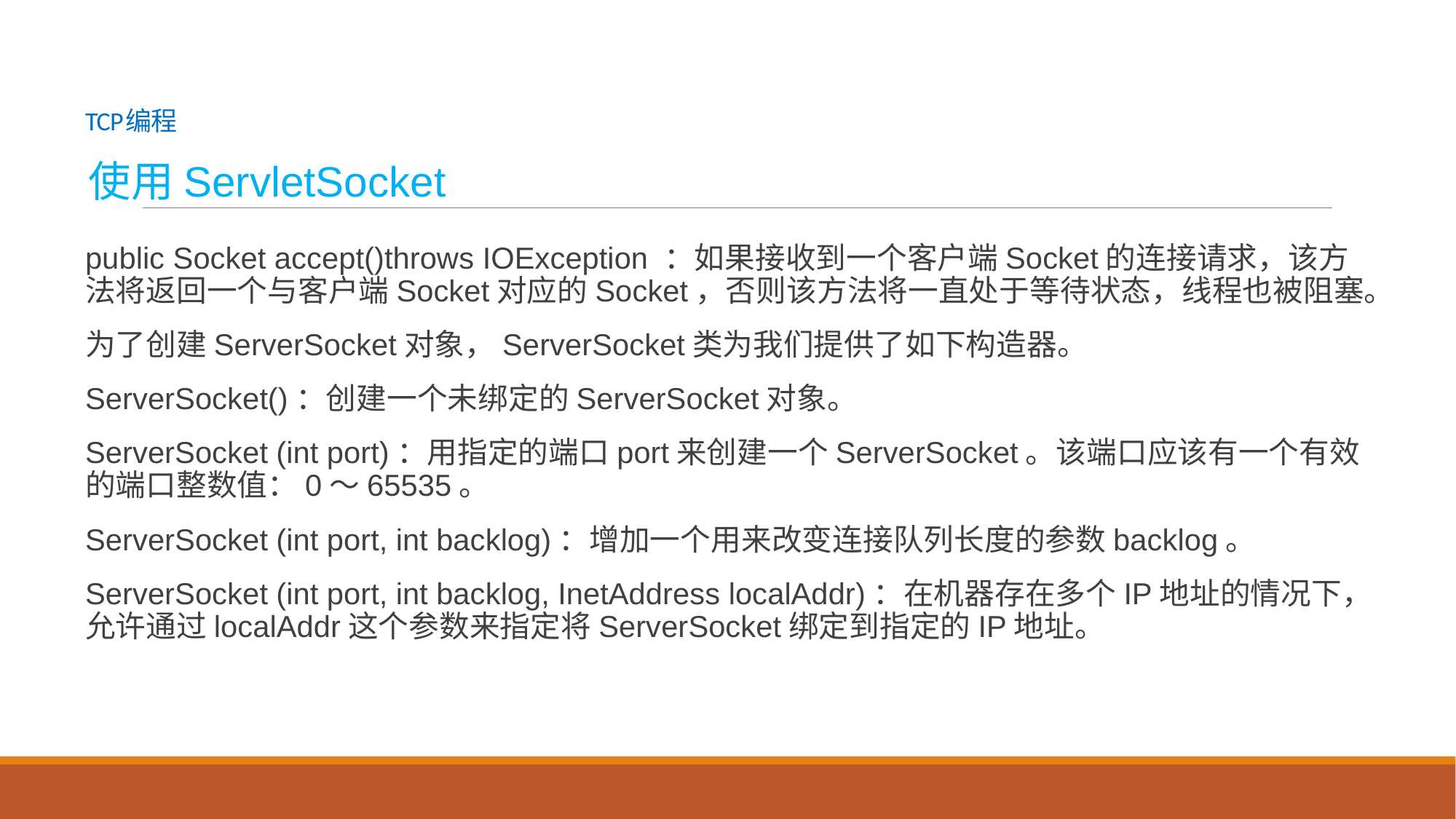

# TCP编程
使用ServletSocket
public Socket accept()throws IOException ：如果接收到一个客户端Socket的连接请求，该方法将返回一个与客户端Socket对应的Socket，否则该方法将一直处于等待状态，线程也被阻塞。
为了创建ServerSocket对象，ServerSocket类为我们提供了如下构造器。
ServerSocket()：创建一个未绑定的ServerSocket对象。
ServerSocket (int port)：用指定的端口port来创建一个ServerSocket。该端口应该有一个有效的端口整数值：0～65535。
ServerSocket (int port, int backlog)：增加一个用来改变连接队列长度的参数backlog。
ServerSocket (int port, int backlog, InetAddress localAddr)：在机器存在多个IP地址的情况下，允许通过localAddr这个参数来指定将ServerSocket绑定到指定的IP地址。